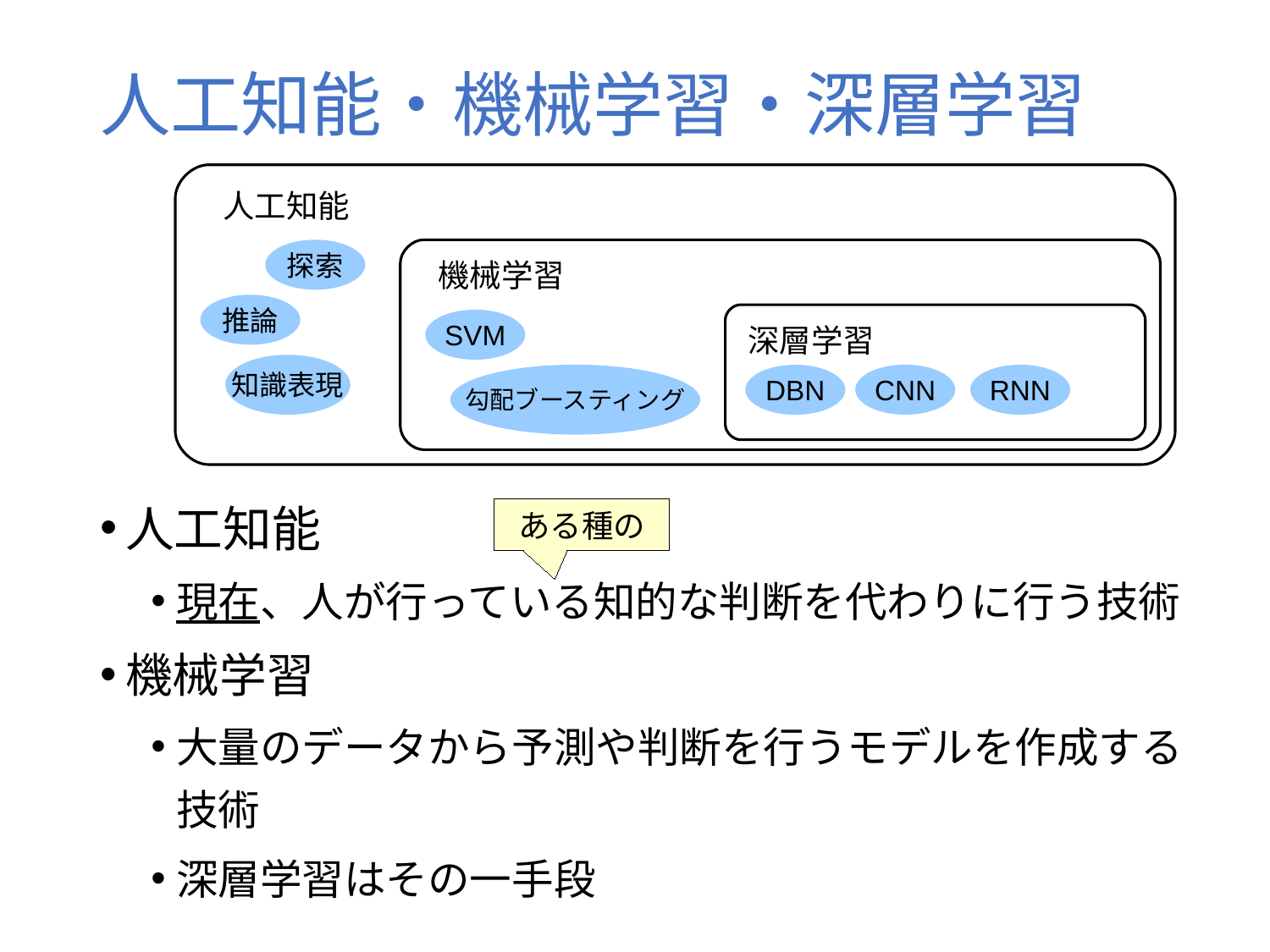

# 人工知能・機械学習・深層学習

人工知能
探索

機械学習
推論

SVM
深層学習
知識表現
勾配ブースティング
CNN
RNN
DBN
人工知能
現在、人が行っている知的な判断を代わりに行う技術
機械学習
大量のデータから予測や判断を行うモデルを作成する技術
深層学習はその一手段
ある種の